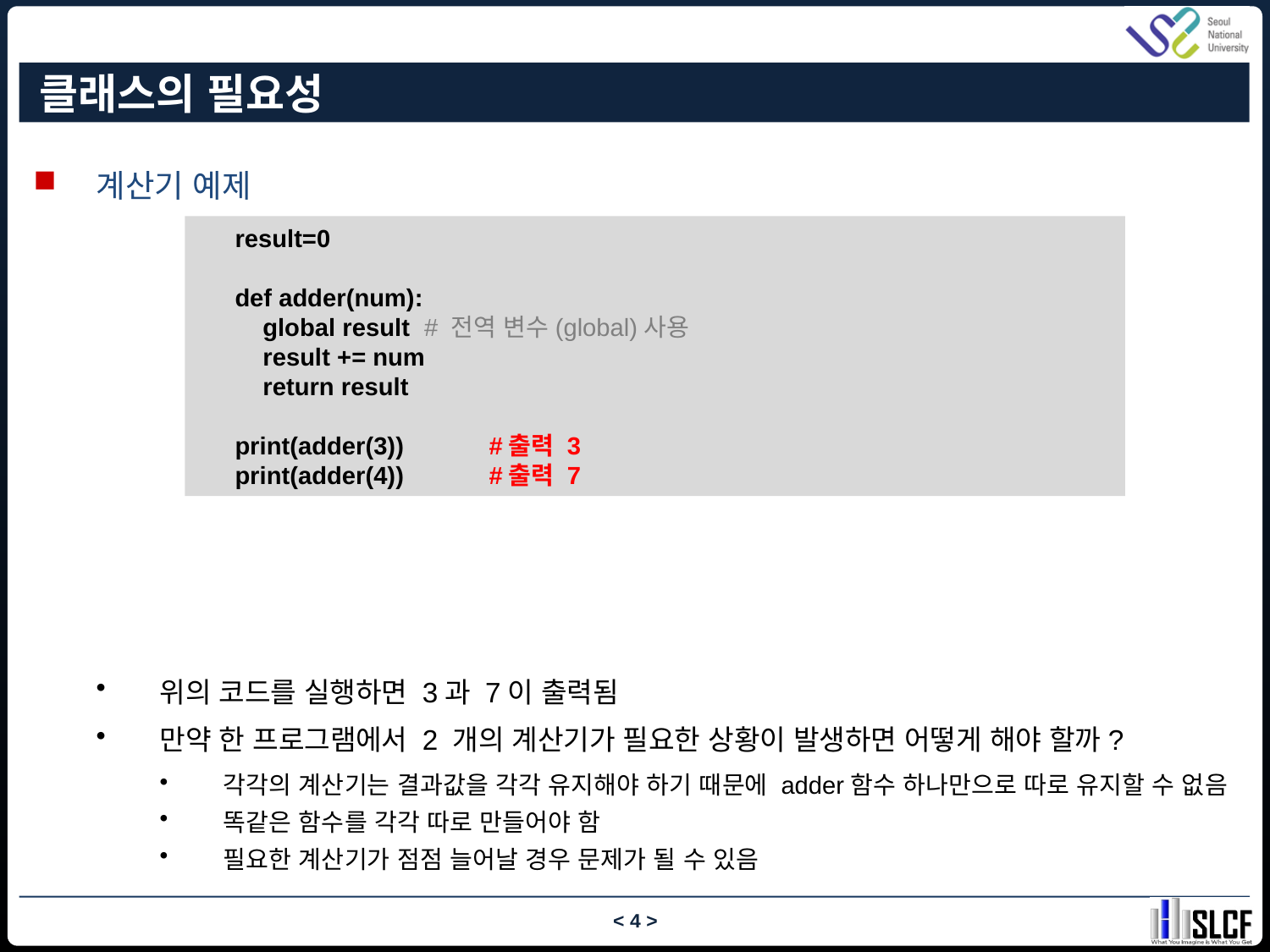

# 클래스의 필요성
계산기 예제

위의 코드를 실행하면 3과 7이 출력됨
만약 한 프로그램에서 2 개의 계산기가 필요한 상황이 발생하면 어떻게 해야 할까?
각각의 계산기는 결과값을 각각 유지해야 하기 때문에 adder함수 하나만으로 따로 유지할 수 없음
똑같은 함수를 각각 따로 만들어야 함
필요한 계산기가 점점 늘어날 경우 문제가 될 수 있음
result=0

def adder(num):
    global result  # 전역 변수(global)사용
    result += num
    return result

print(adder(3))	#출력 3
print(adder(4))	#출력 7